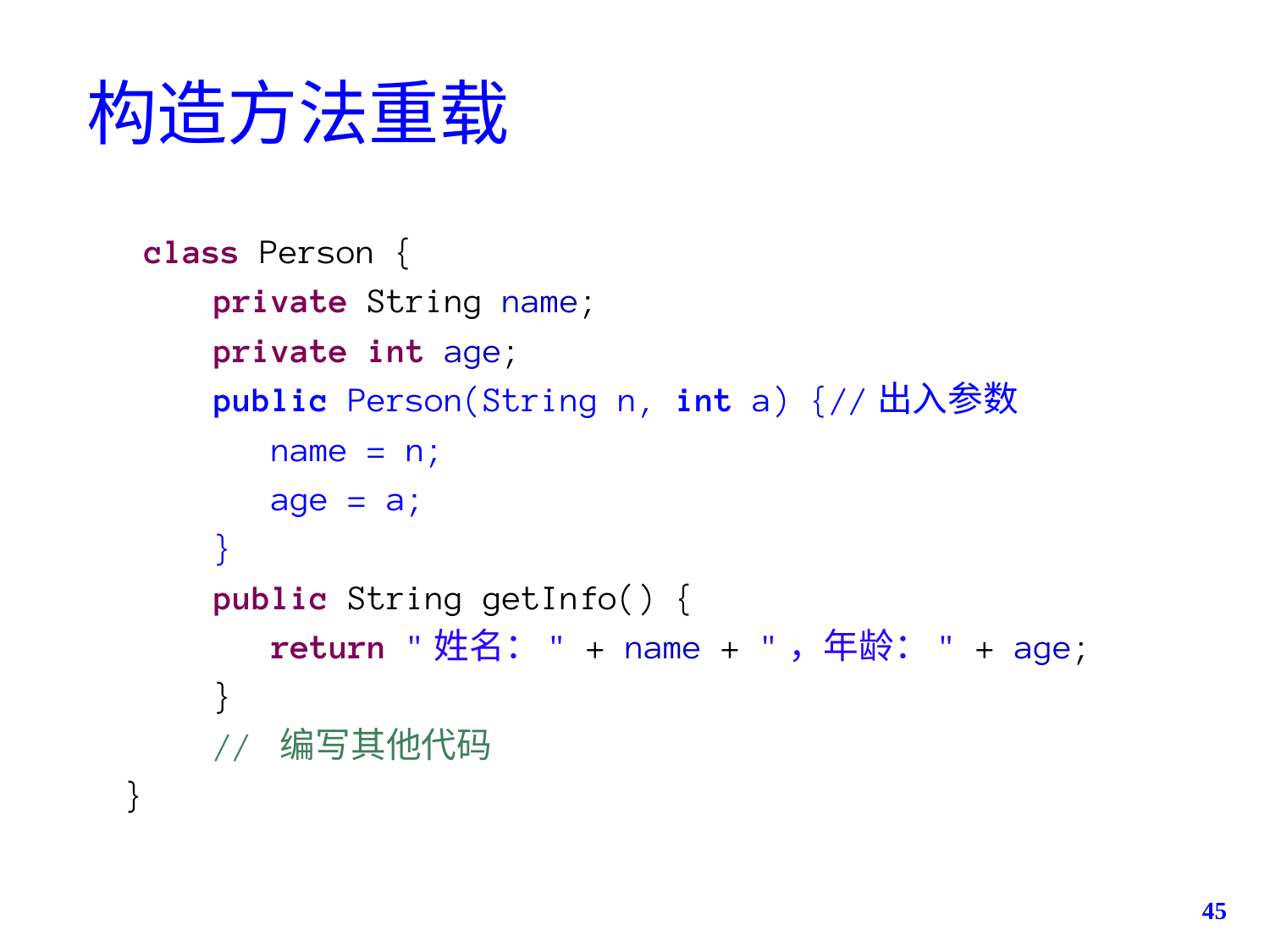

# 构造方法重载
   class Person {
	private String name;
	private int age;
	public Person(String n, int a) {//出入参数
	   name = n;
	   age = a;
	}
	public String getInfo() {
	   return "姓名：" + name + "，年龄：" + age;
	}
	// 编写其他代码
  }
45